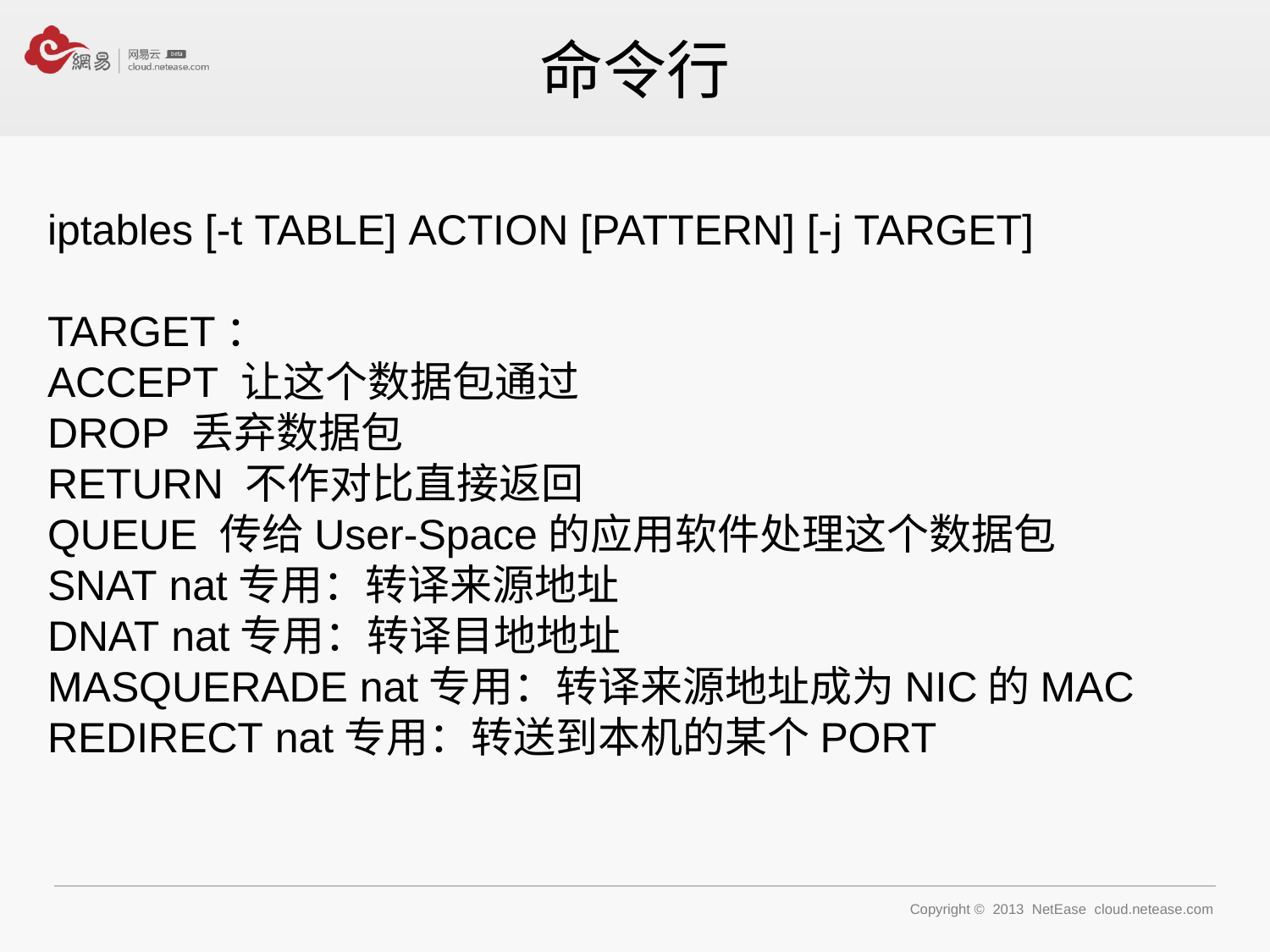

# 命令行

iptables [-t TABLE] ACTION [PATTERN] [-j TARGET]

TARGET：
ACCEPT 让这个数据包通过
DROP 丢弃数据包
RETURN 不作对比直接返回
QUEUE 传给User-Space的应用软件处理这个数据包
SNAT nat专用：转译来源地址
DNAT nat专用：转译目地地址
MASQUERADE nat专用：转译来源地址成为NIC的MAC
REDIRECT nat专用：转送到本机的某个PORT